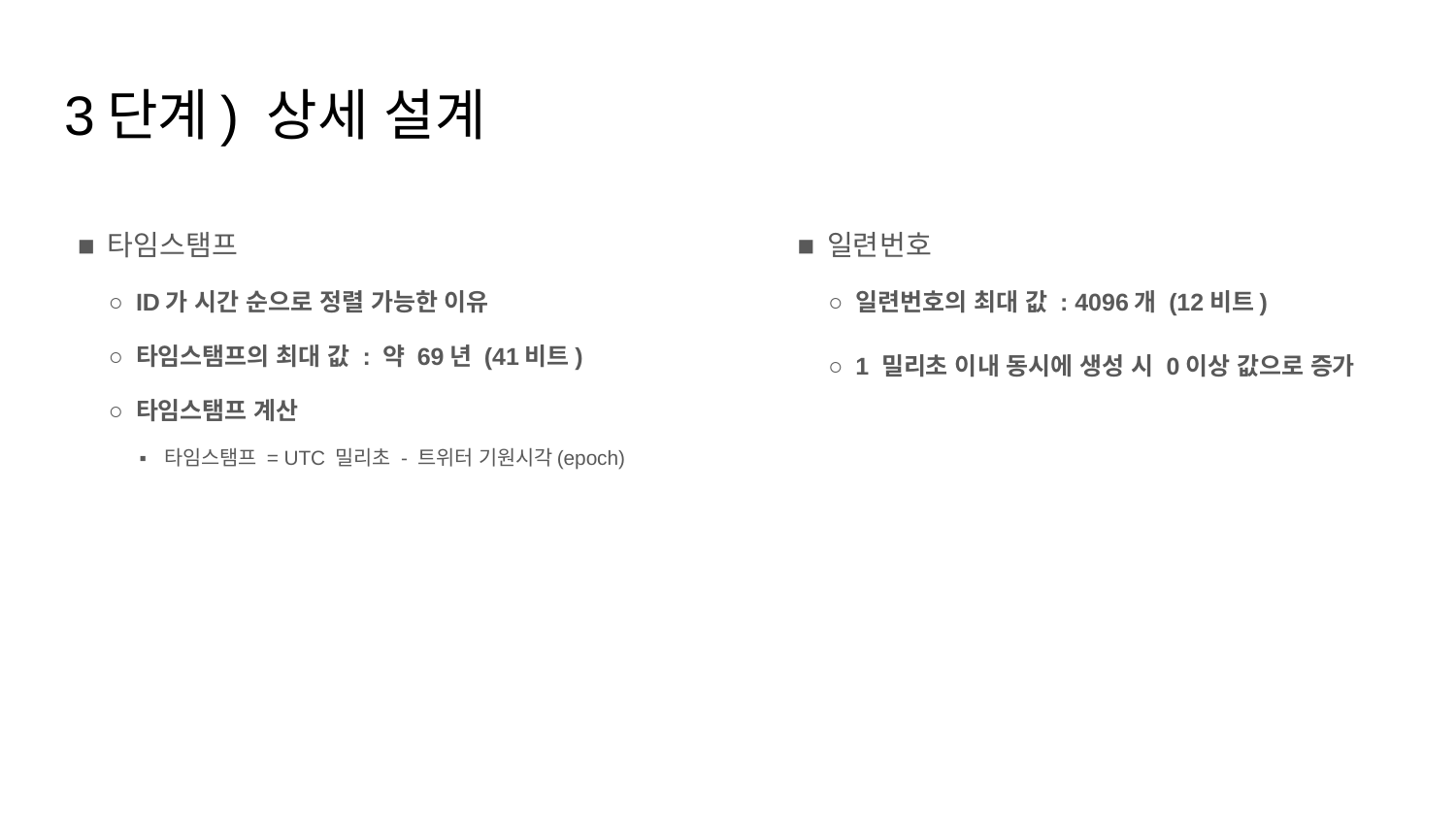

# 3단계) 상세 설계
타임스탬프
ID가 시간 순으로 정렬 가능한 이유
타임스탬프의 최대 값 : 약 69년 (41비트)
타임스탬프 계산
타임스탬프 = UTC 밀리초 - 트위터 기원시각(epoch)
일련번호
일련번호의 최대 값 : 4096개 (12비트)
1 밀리초 이내 동시에 생성 시 0이상 값으로 증가